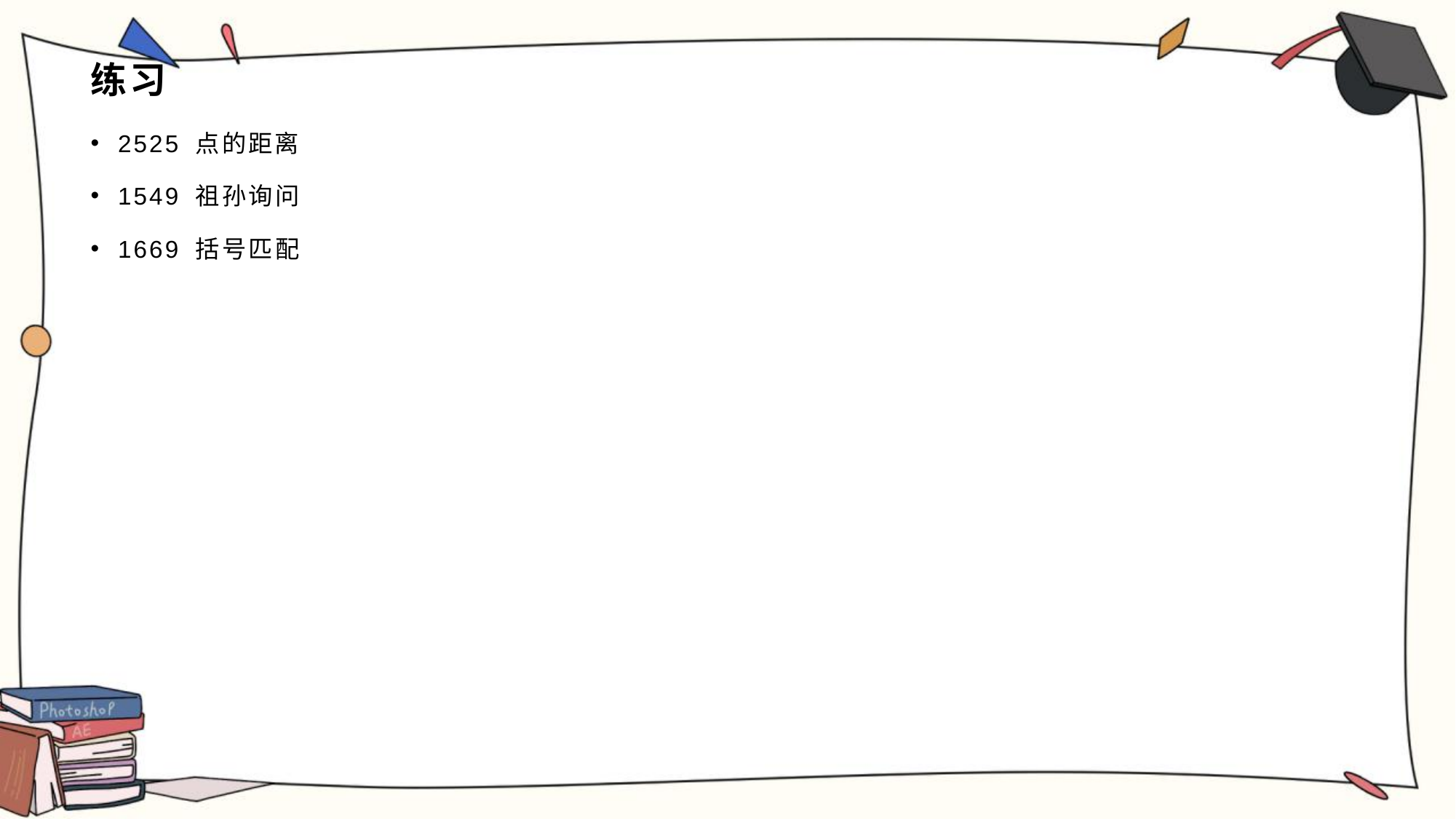

# 练习
2525 点的距离
1549 祖孙询问
1669 括号匹配